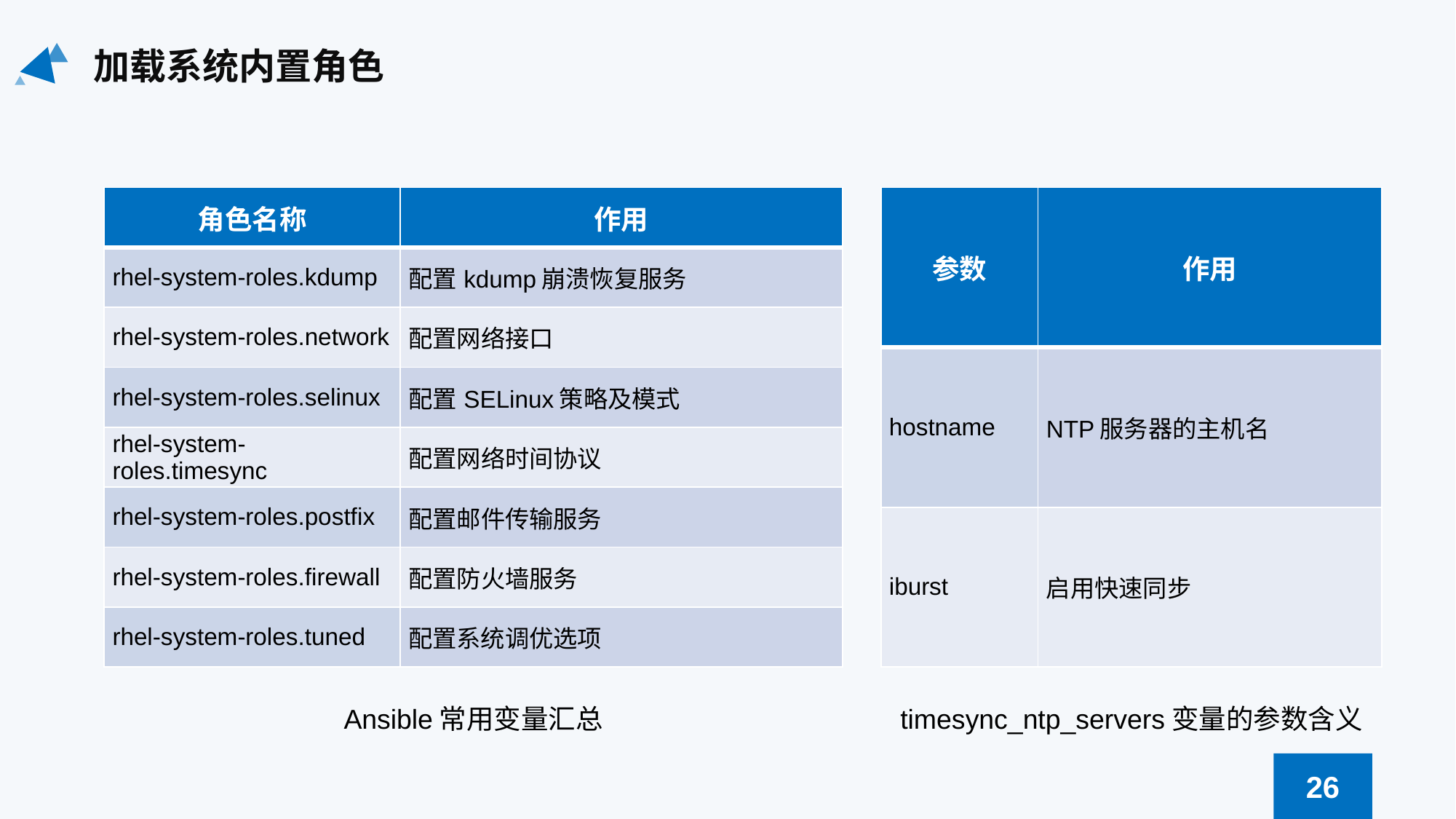

加载系统内置角色

| 角色名称 | 作用 |
| --- | --- |
| rhel-system-roles.kdump | 配置kdump崩溃恢复服务 |
| rhel-system-roles.network | 配置网络接口 |
| rhel-system-roles.selinux | 配置SELinux策略及模式 |
| rhel-system-roles.timesync | 配置网络时间协议 |
| rhel-system-roles.postfix | 配置邮件传输服务 |
| rhel-system-roles.firewall | 配置防火墙服务 |
| rhel-system-roles.tuned | 配置系统调优选项 |
| 参数 | 作用 |
| --- | --- |
| hostname | NTP服务器的主机名 |
| iburst | 启用快速同步 |
Ansible常用变量汇总
timesync_ntp_servers变量的参数含义

26